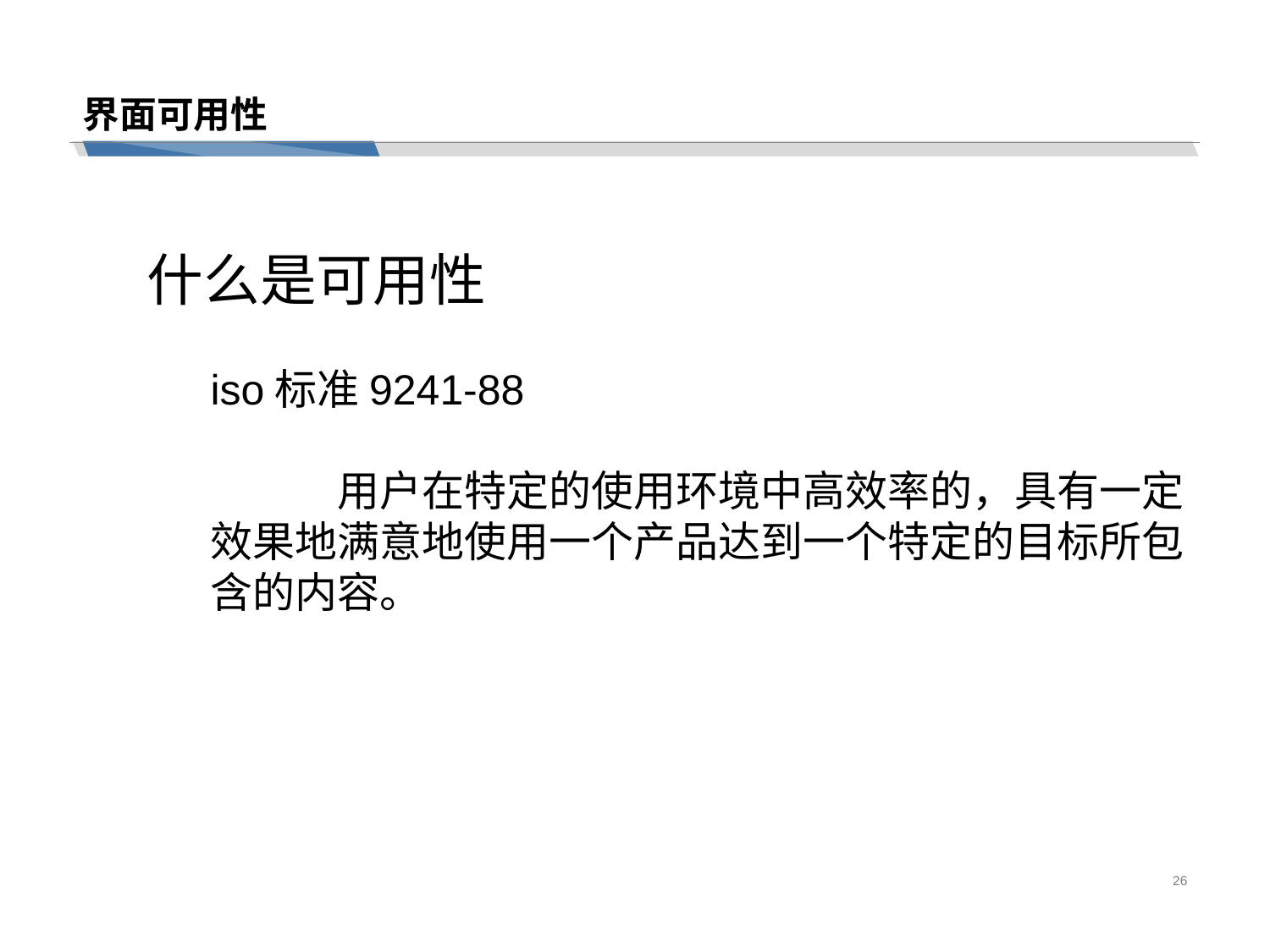

# 界面可用性
什么是可用性

iso标准9241-88

	用户在特定的使用环境中高效率的，具有一定效果地满意地使用一个产品达到一个特定的目标所包含的内容。

26